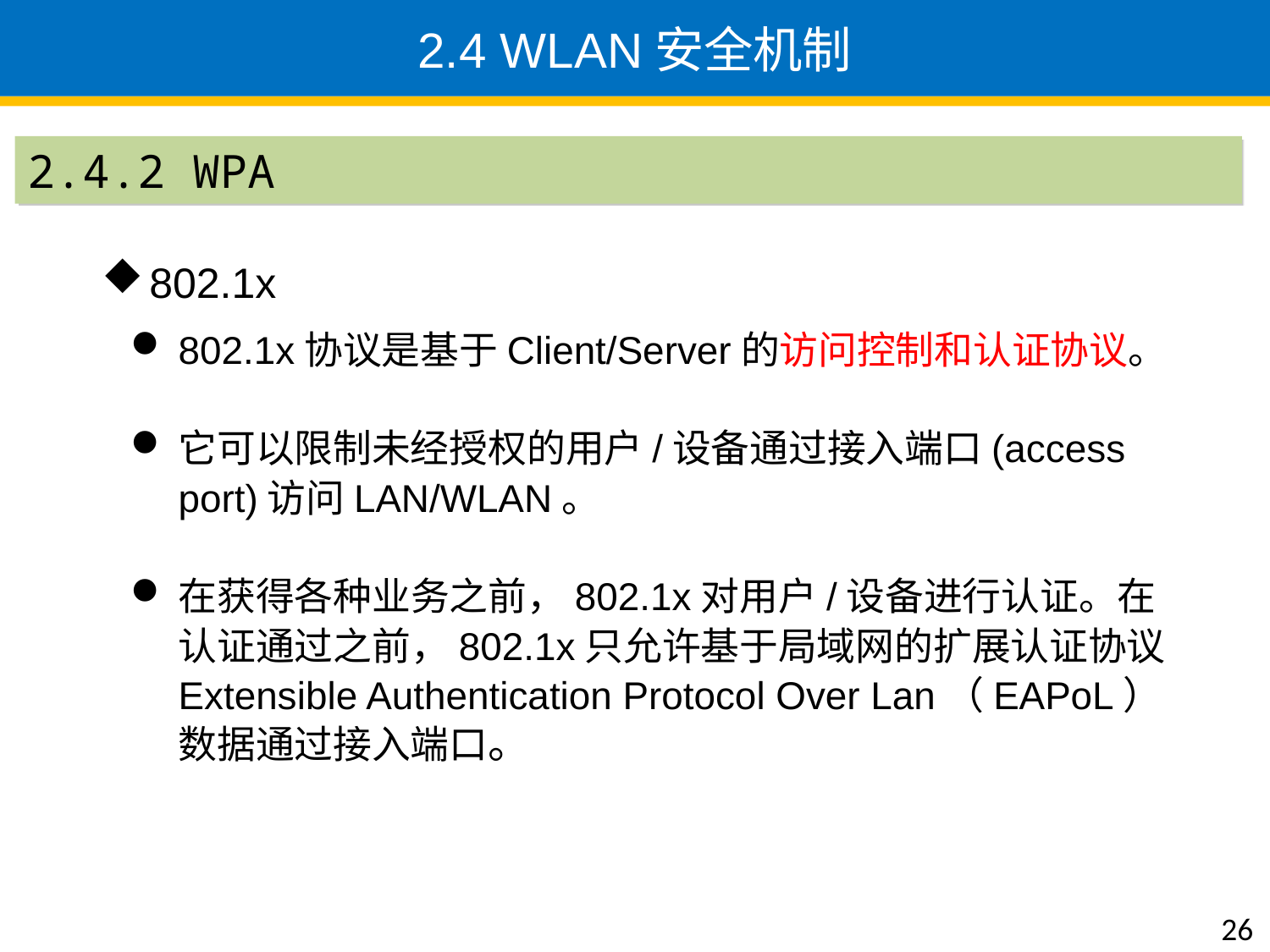

# 2.4 WLAN安全机制
2.4.2 WPA
802.1x
802.1x协议是基于Client/Server的访问控制和认证协议。

它可以限制未经授权的用户/设备通过接入端口(access port)访问LAN/WLAN。

在获得各种业务之前，802.1x对用户/设备进行认证。在认证通过之前，802.1x只允许基于局域网的扩展认证协议Extensible Authentication Protocol Over Lan（EAPoL）数据通过接入端口。

26